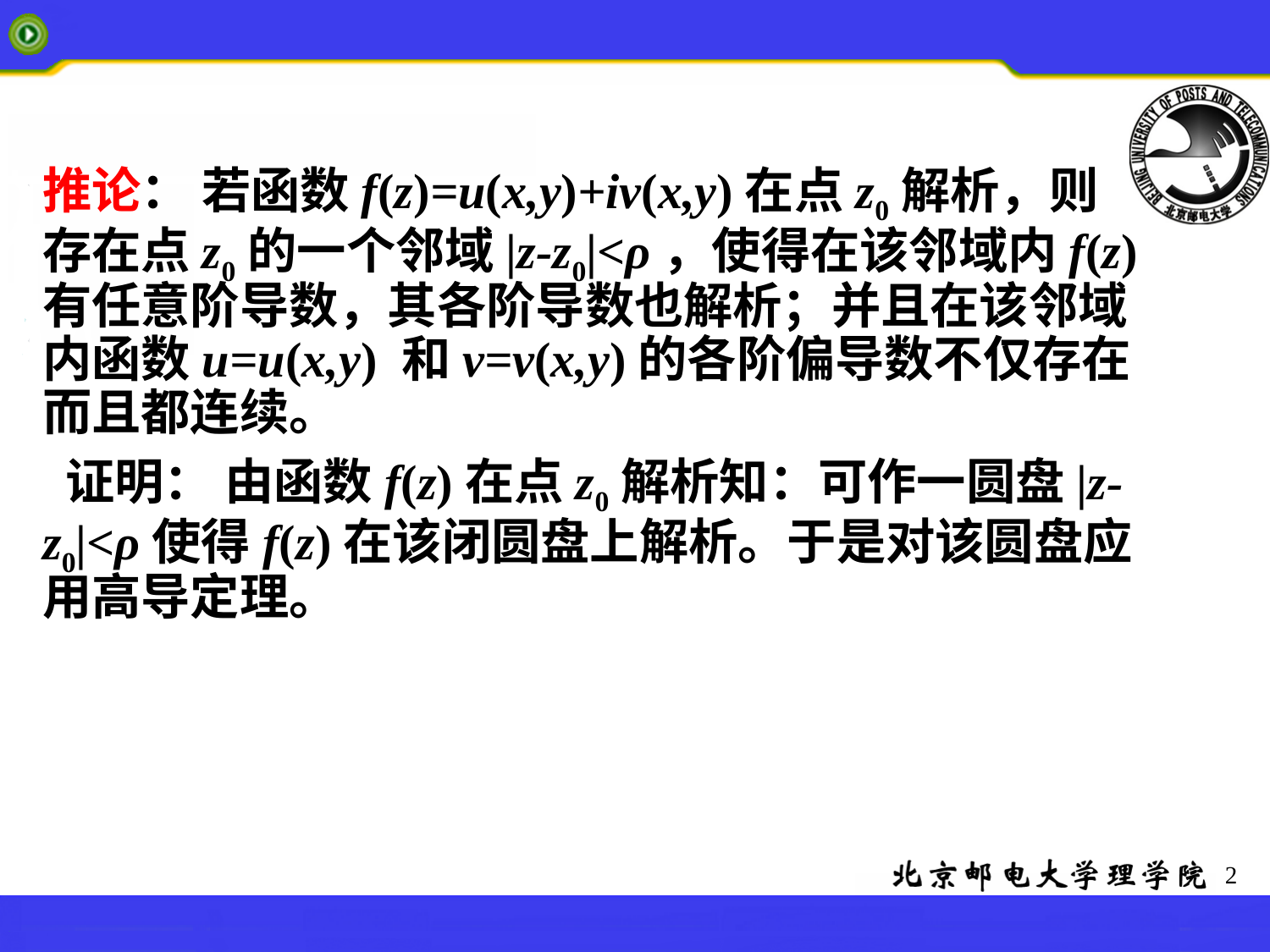

推论： 若函数f(z)=u(x,y)+iv(x,y)在点z0解析，则存在点z0的一个邻域|z-z0|<ρ，使得在该邻域内f(z)有任意阶导数，其各阶导数也解析；并且在该邻域内函数u=u(x,y) 和v=v(x,y)的各阶偏导数不仅存在而且都连续。
 证明： 由函数f(z)在点z0解析知：可作一圆盘|z-z0|<ρ使得f(z)在该闭圆盘上解析。于是对该圆盘应用高导定理。
#
2